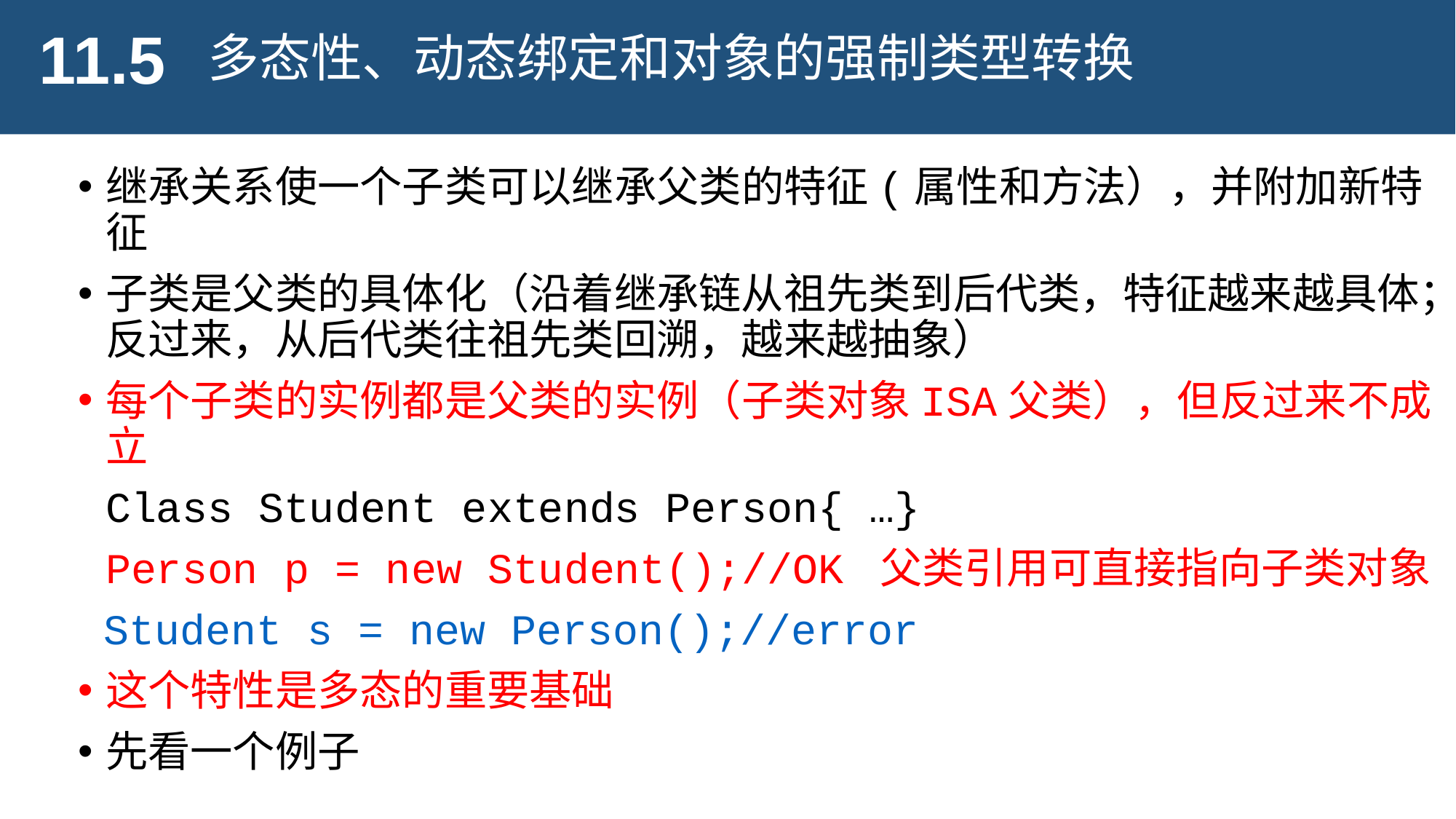

11.5
多态性、动态绑定和对象的强制类型转换
继承关系使一个子类可以继承父类的特征(属性和方法），并附加新特征
子类是父类的具体化（沿着继承链从祖先类到后代类，特征越来越具体；反过来，从后代类往祖先类回溯，越来越抽象）
每个子类的实例都是父类的实例（子类对象ISA父类），但反过来不成立
	Class Student extends Person{ …}
	Person p = new Student();//OK 父类引用可直接指向子类对象
 Student s = new Person();//error
这个特性是多态的重要基础
先看一个例子